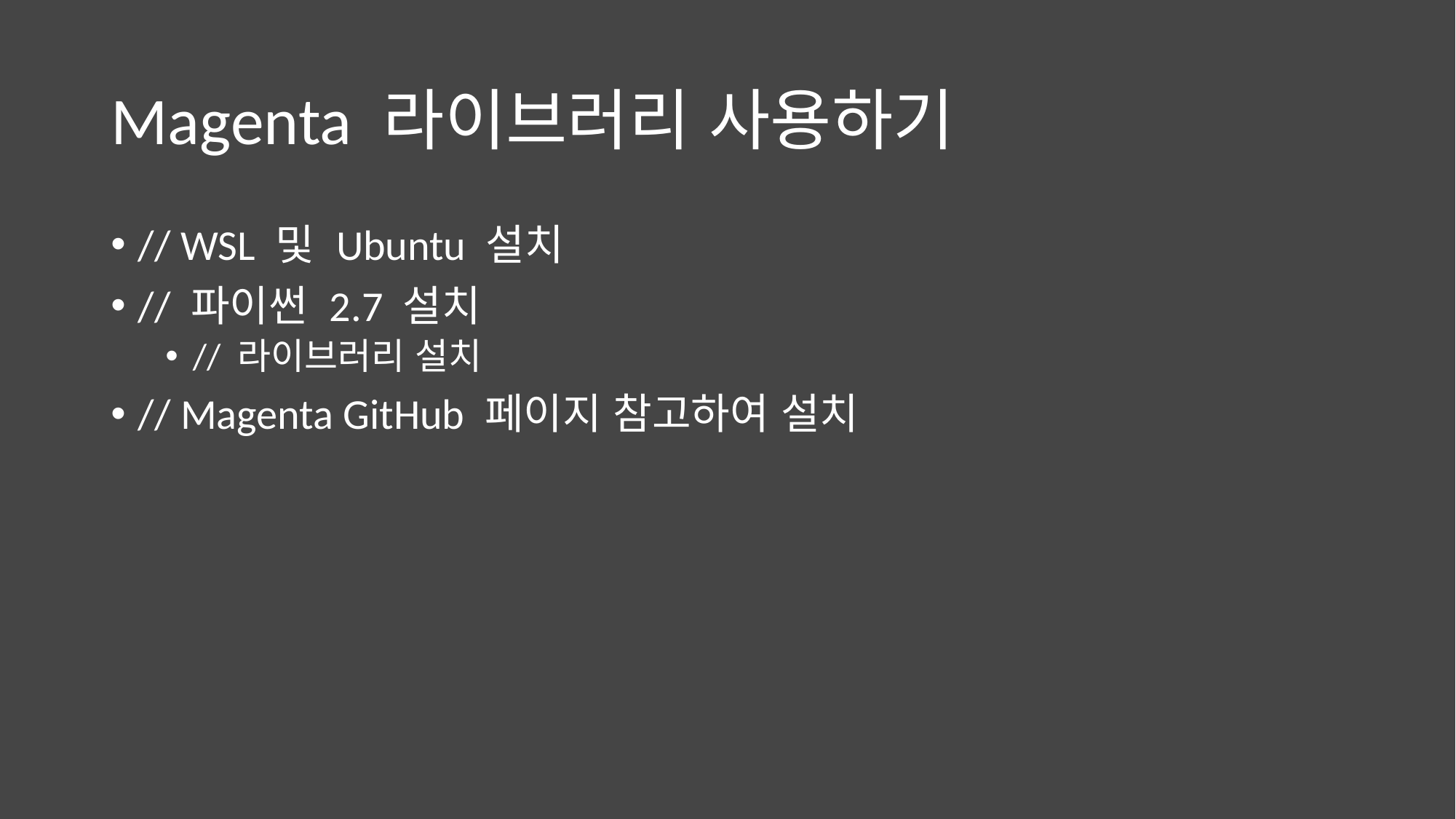

# Magenta 라이브러리 사용하기
// WSL 및 Ubuntu 설치
// 파이썬 2.7 설치
// 라이브러리 설치
// Magenta GitHub 페이지 참고하여 설치